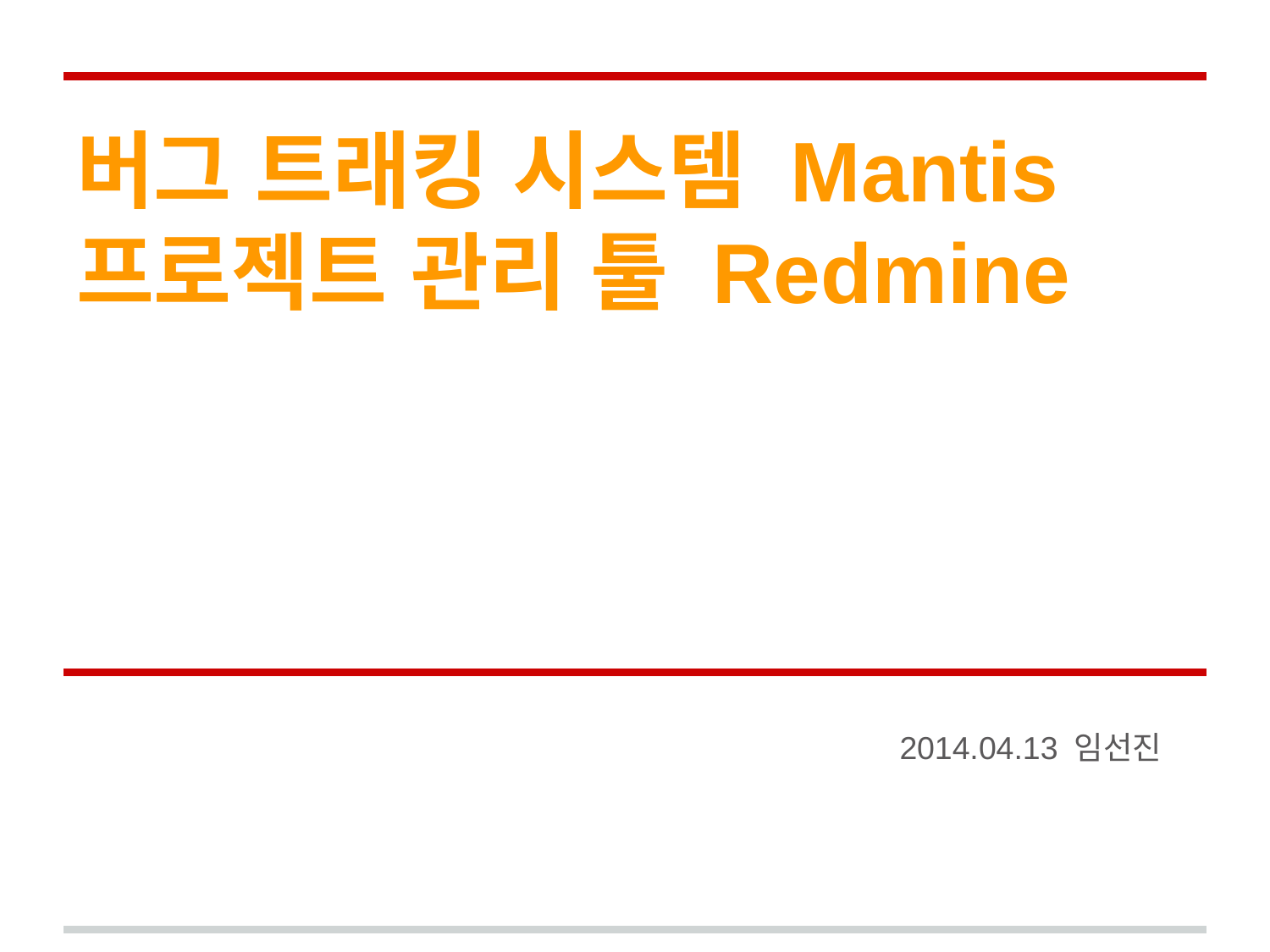

# 버그 트래킹 시스템 Mantis
프로젝트 관리 툴 Redmine
2014.04.13 임선진